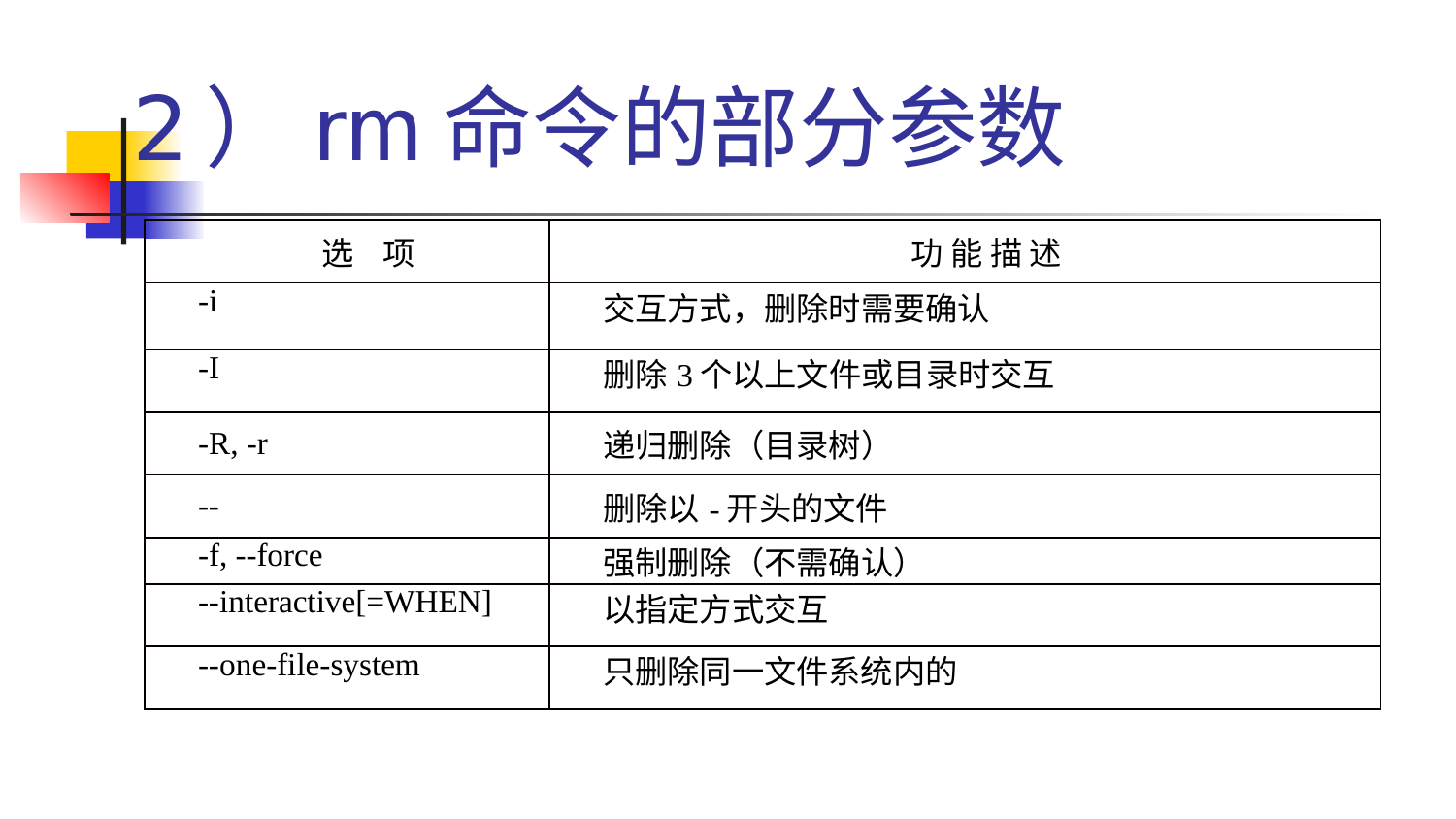

# 2）rm命令的部分参数
| 选 项 | 功 能 描 述 |
| --- | --- |
| -i | 交互方式，删除时需要确认 |
| -I | 删除3个以上文件或目录时交互 |
| -R, -r | 递归删除（目录树） |
| -- | 删除以-开头的文件 |
| -f, --force | 强制删除（不需确认） |
| --interactive[=WHEN] | 以指定方式交互 |
| --one-file-system | 只删除同一文件系统内的 |